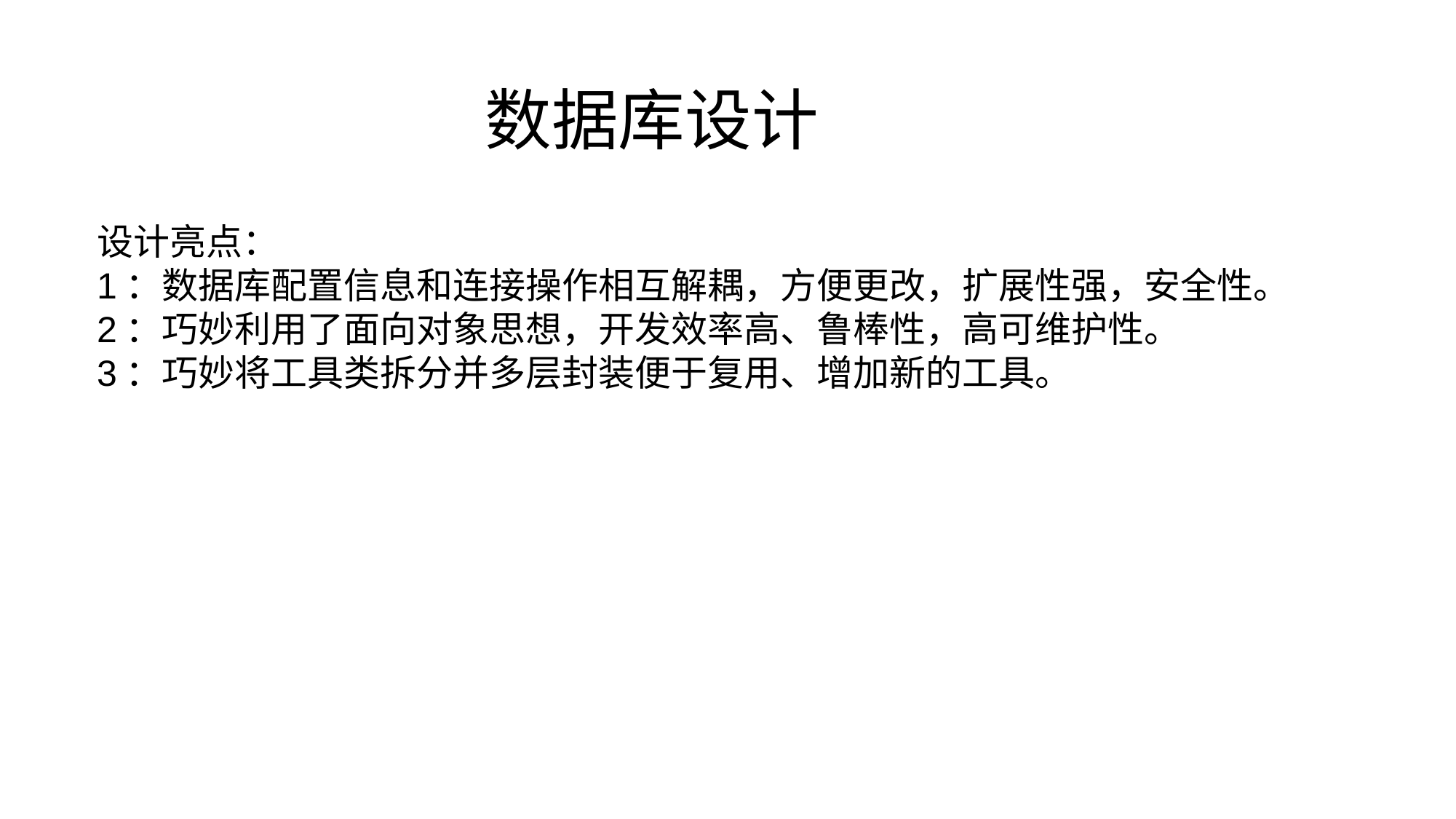

# 数据库设计
设计亮点：
1：数据库配置信息和连接操作相互解耦，方便更改，扩展性强，安全性。
2：巧妙利用了面向对象思想，开发效率高、鲁棒性，高可维护性。
3：巧妙将工具类拆分并多层封装便于复用、增加新的工具。